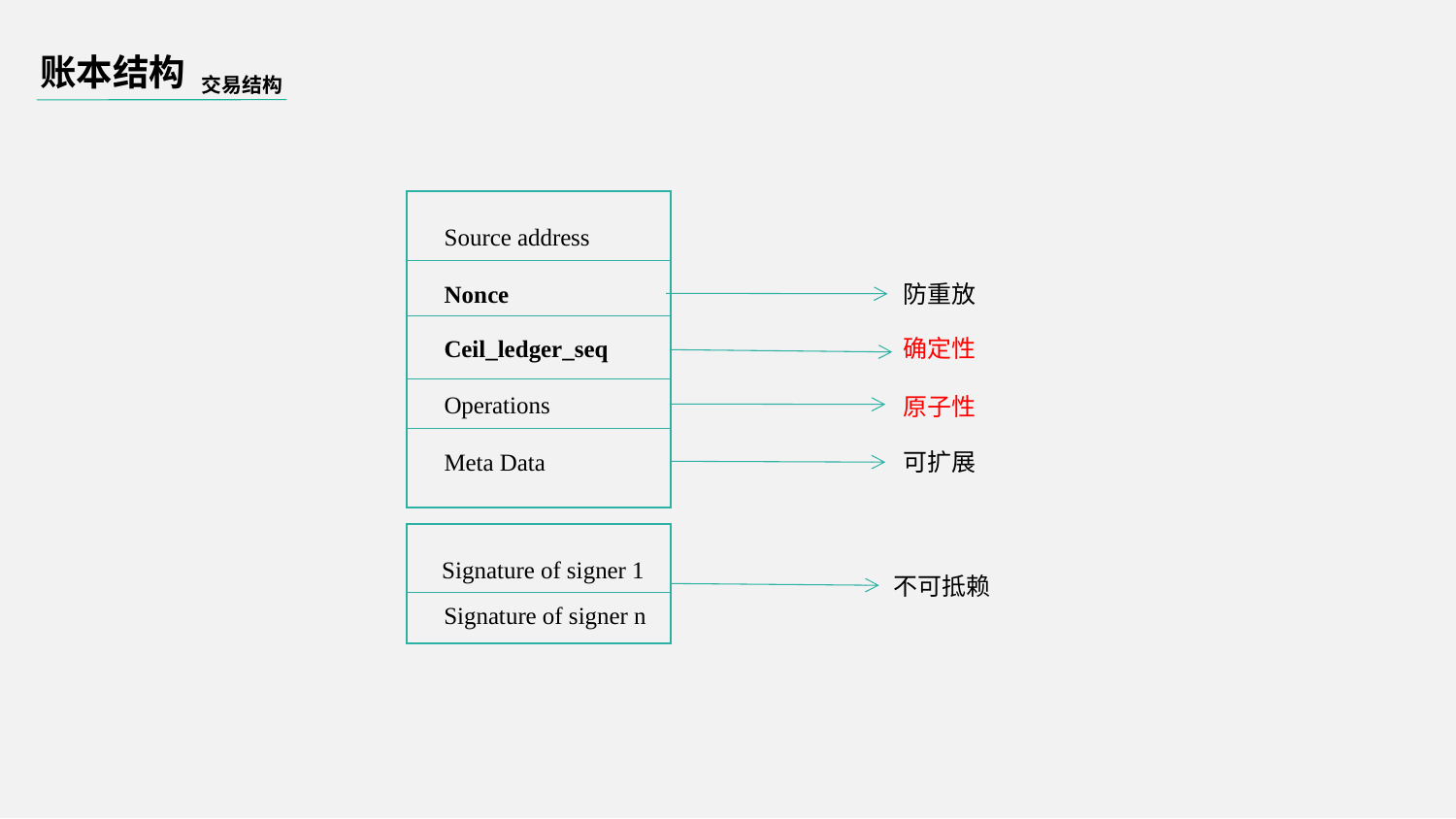

账本结构
交易结构

Source address
Nonce
防重放
Ceil_ledger_seq
确定性
Operations
原子性
Meta Data
可扩展

 Signature of signer 1
不可抵赖
Signature of signer n